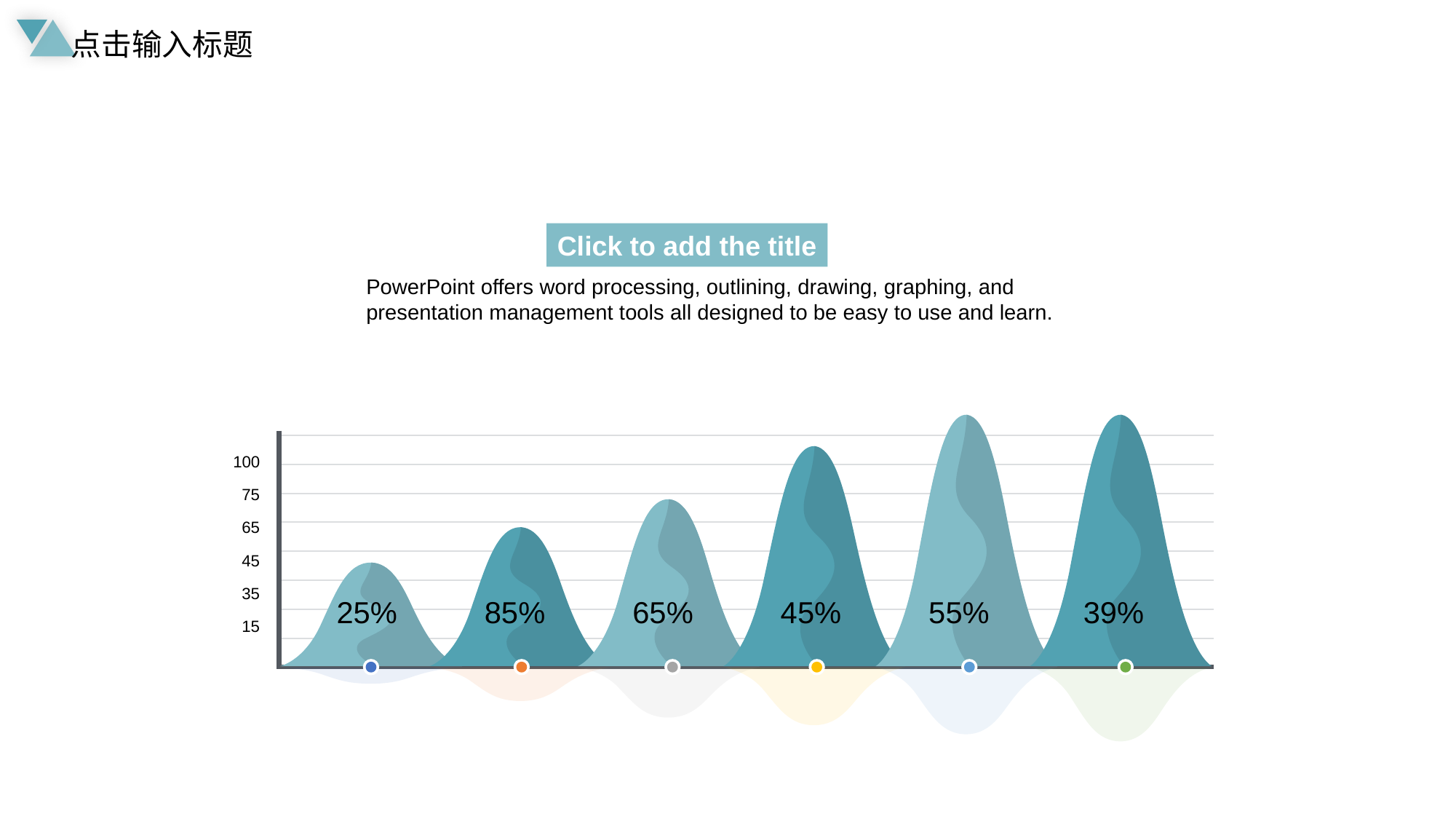

点击输入标题
Click to add the title
PowerPoint offers word processing, outlining, drawing, graphing, and presentation management tools all designed to be easy to use and learn.

100
75
65
45
35
15

25%
85%
65%
45%
55%
39%